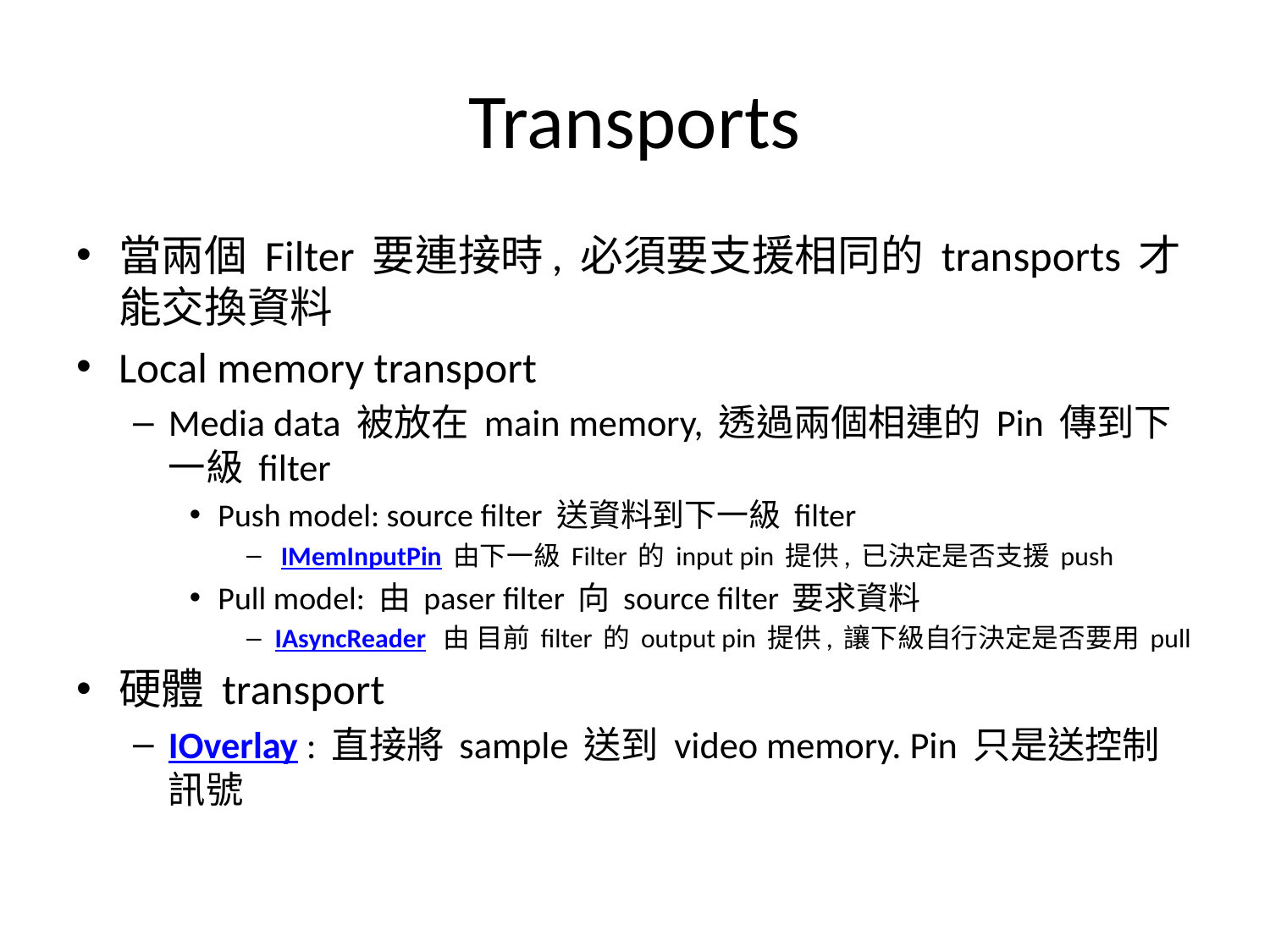

# Transports
當兩個 Filter 要連接時, 必須要支援相同的 transports 才能交換資料
Local memory transport
Media data 被放在 main memory, 透過兩個相連的 Pin 傳到下一級 filter
Push model: source filter 送資料到下一級 filter
 IMemInputPin 由下一級 Filter 的 input pin 提供, 已決定是否支援 push
Pull model: 由 paser filter 向 source filter 要求資料
IAsyncReader  由 目前 filter 的 output pin 提供, 讓下級自行決定是否要用 pull
硬體 transport
IOverlay : 直接將 sample 送到 video memory. Pin 只是送控制訊號